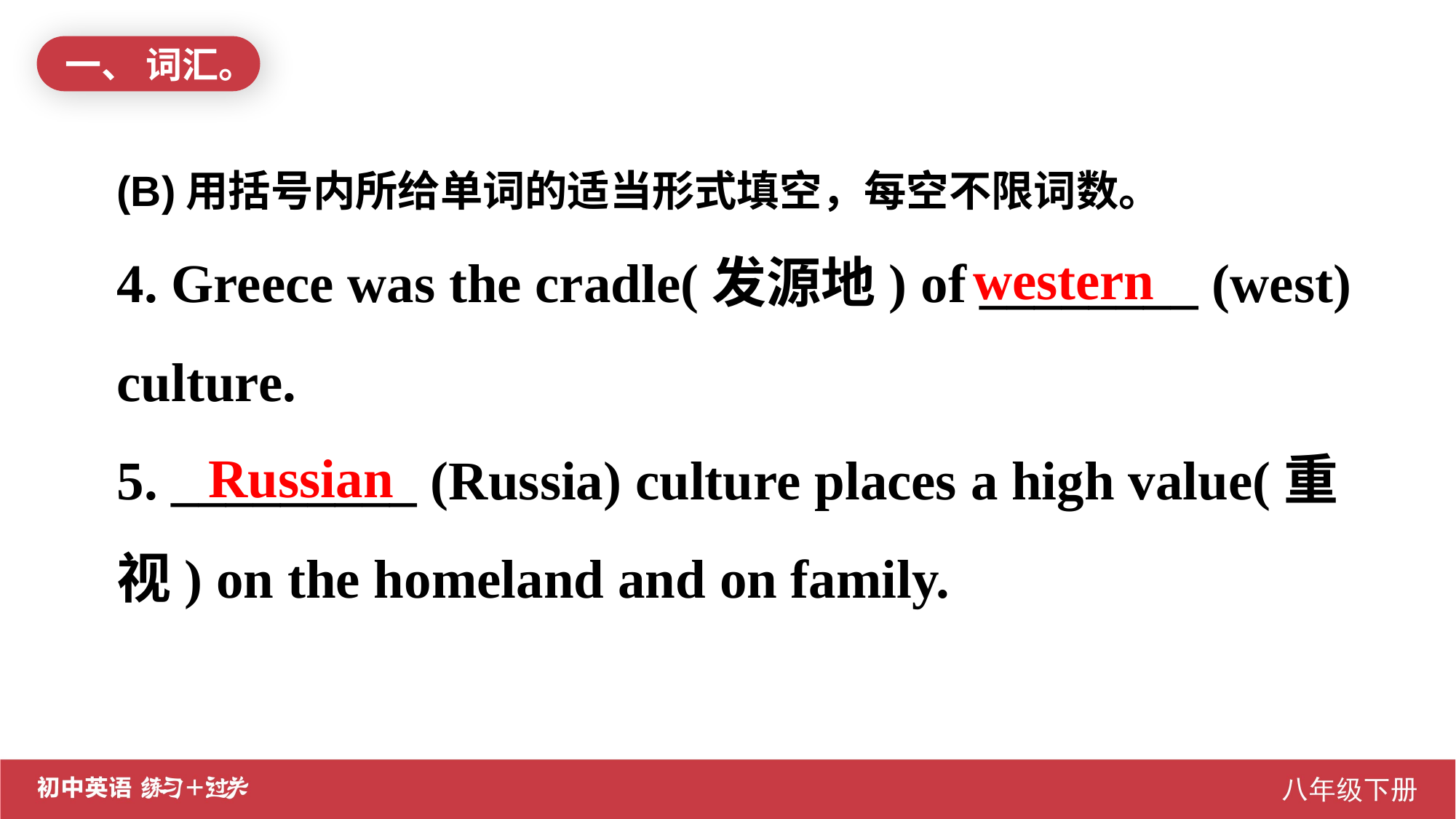

一、 词汇。
(B)用括号内所给单词的适当形式填空，每空不限词数。
4. Greece was the cradle(发源地) of ________ (west) culture.
5. _________ (Russia) culture places a high value(重视) on the homeland and on family.
western
Russian